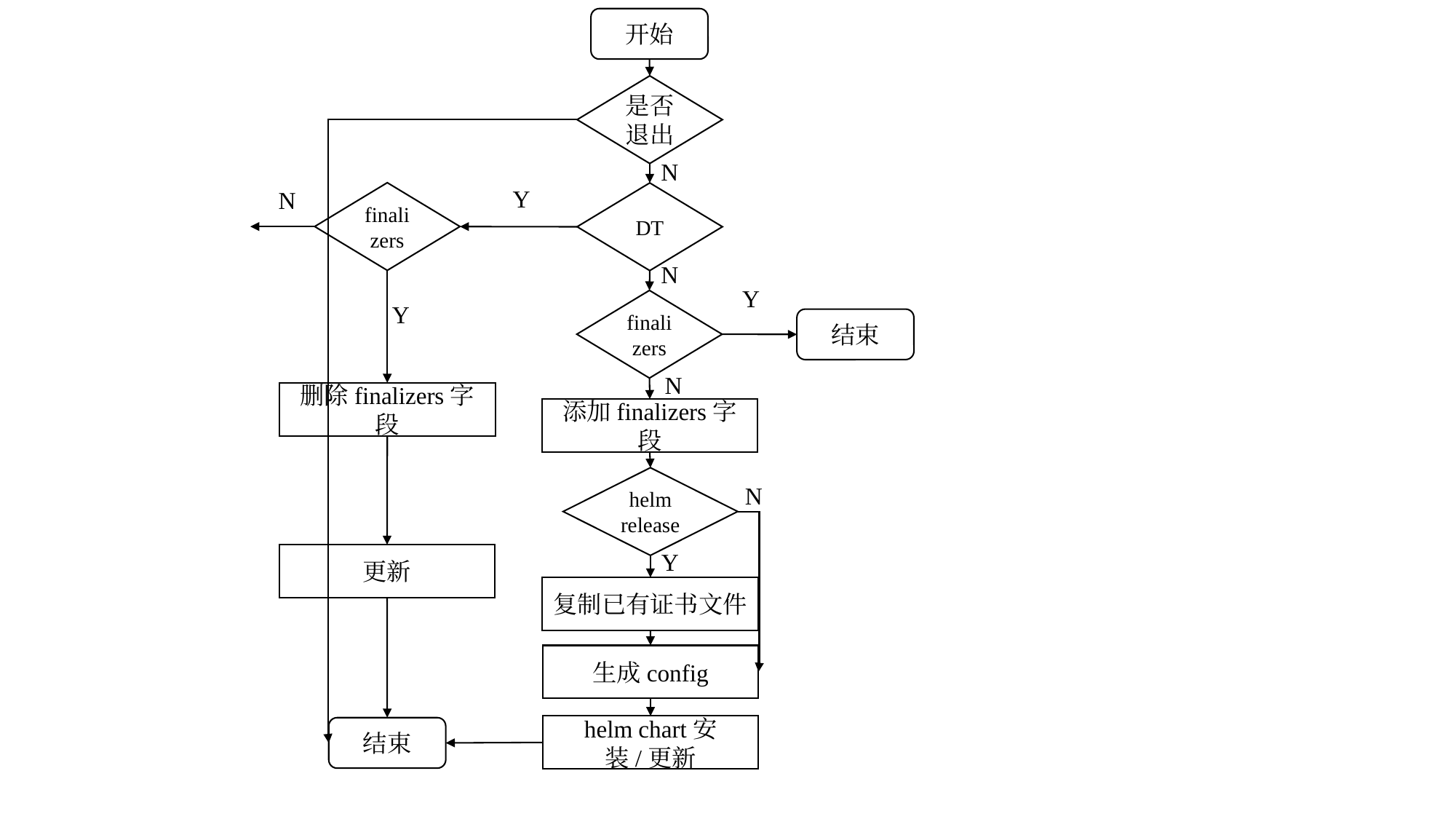

开始
是否退出
N
Y
N
finalizers
DT
N
Y
finalizers
Y
结束
N
删除finalizers字段
添加finalizers字段
helm release
N
Y
更新
复制已有证书文件
生成config
helm chart安装/更新
结束